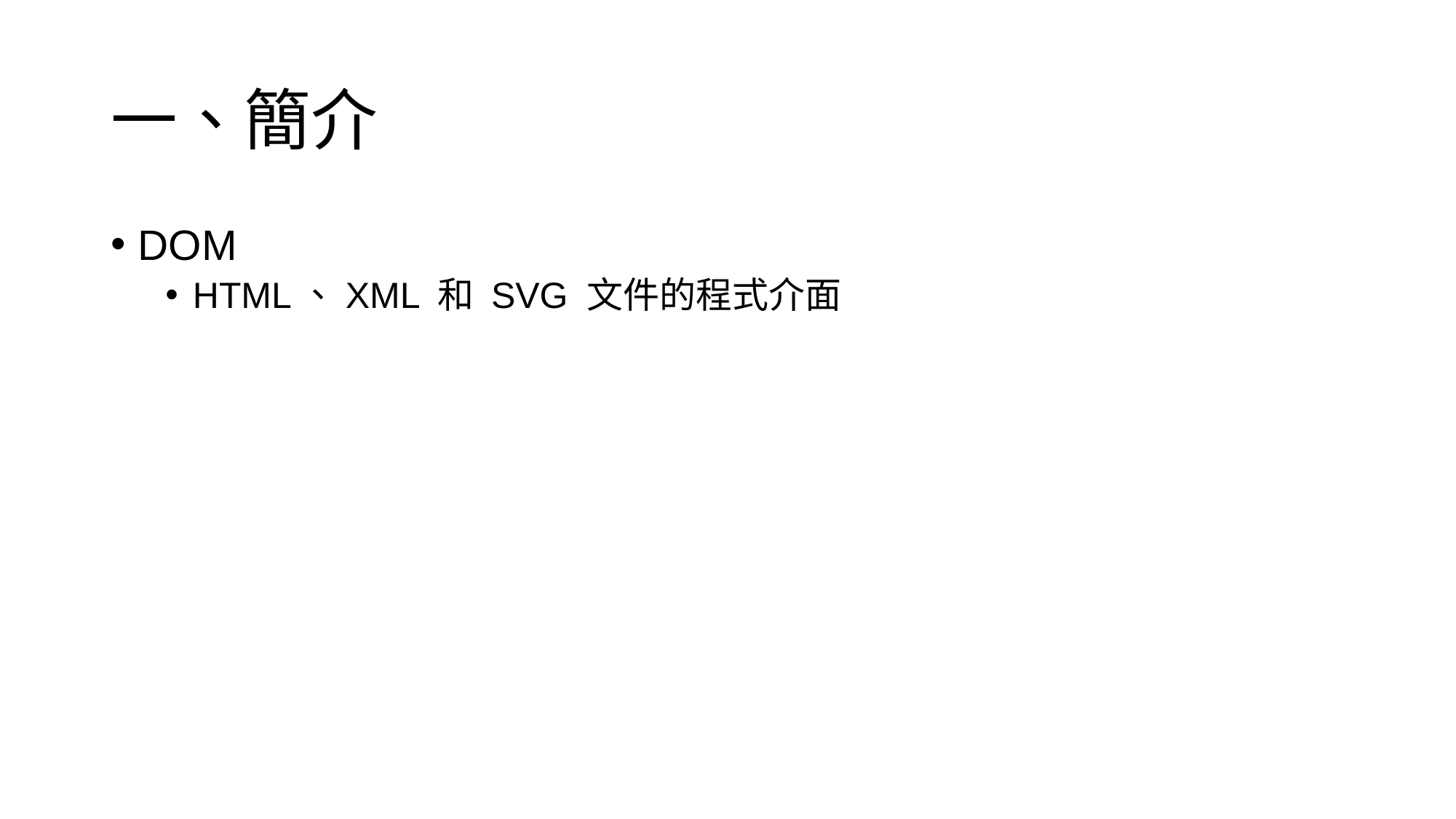

# 一、簡介
DOM
HTML、XML 和 SVG 文件的程式介面